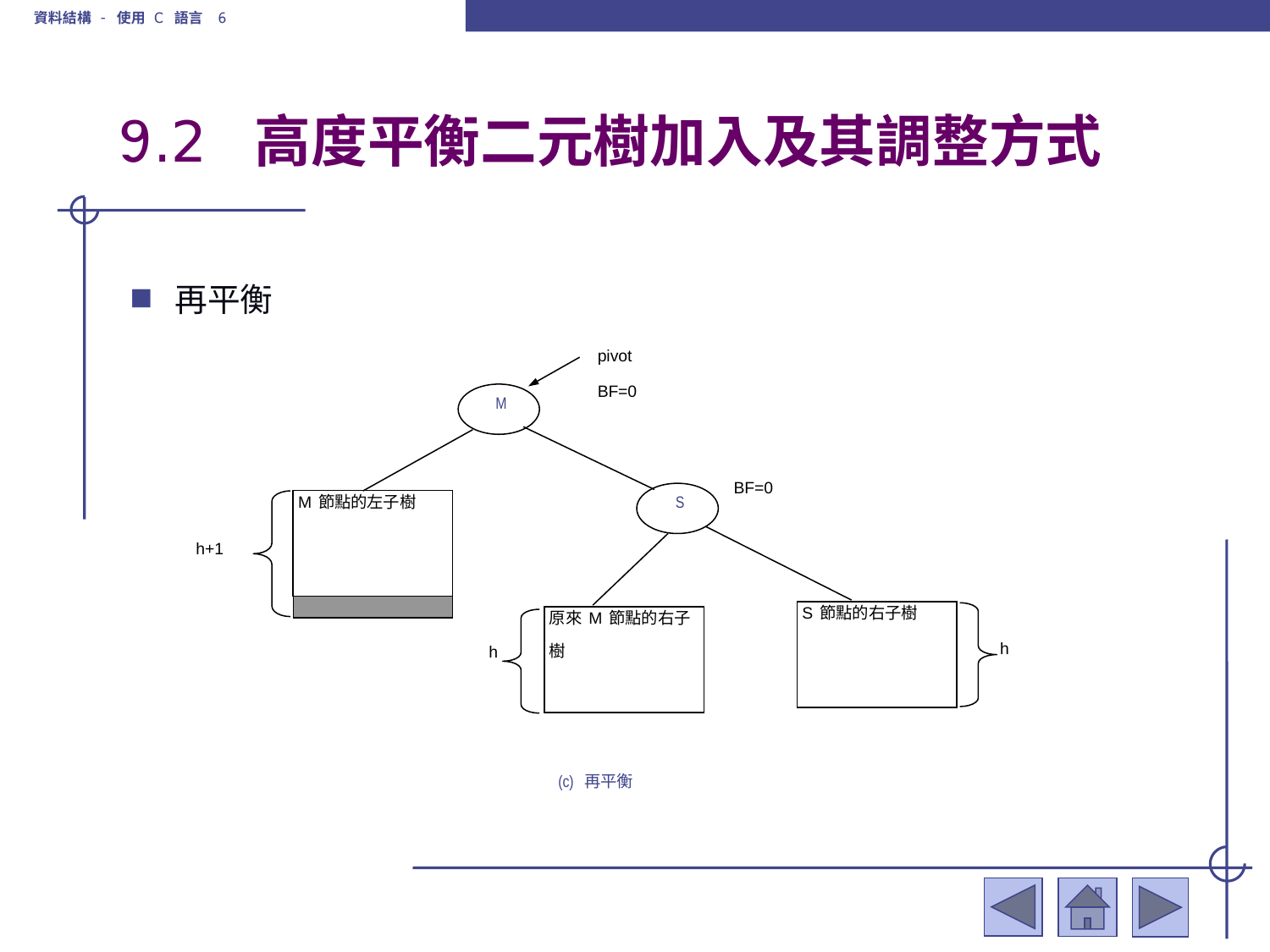

資料結構 - 使用 C 語言   6
# 9.2  高度平衡二元樹加入及其調整方式
再平衡
pivot
BF=0

M

BF=0
S
M節點的左子樹

h+1

S節點的右子樹

原來M節點的右子樹

h
h
(c) 再平衡